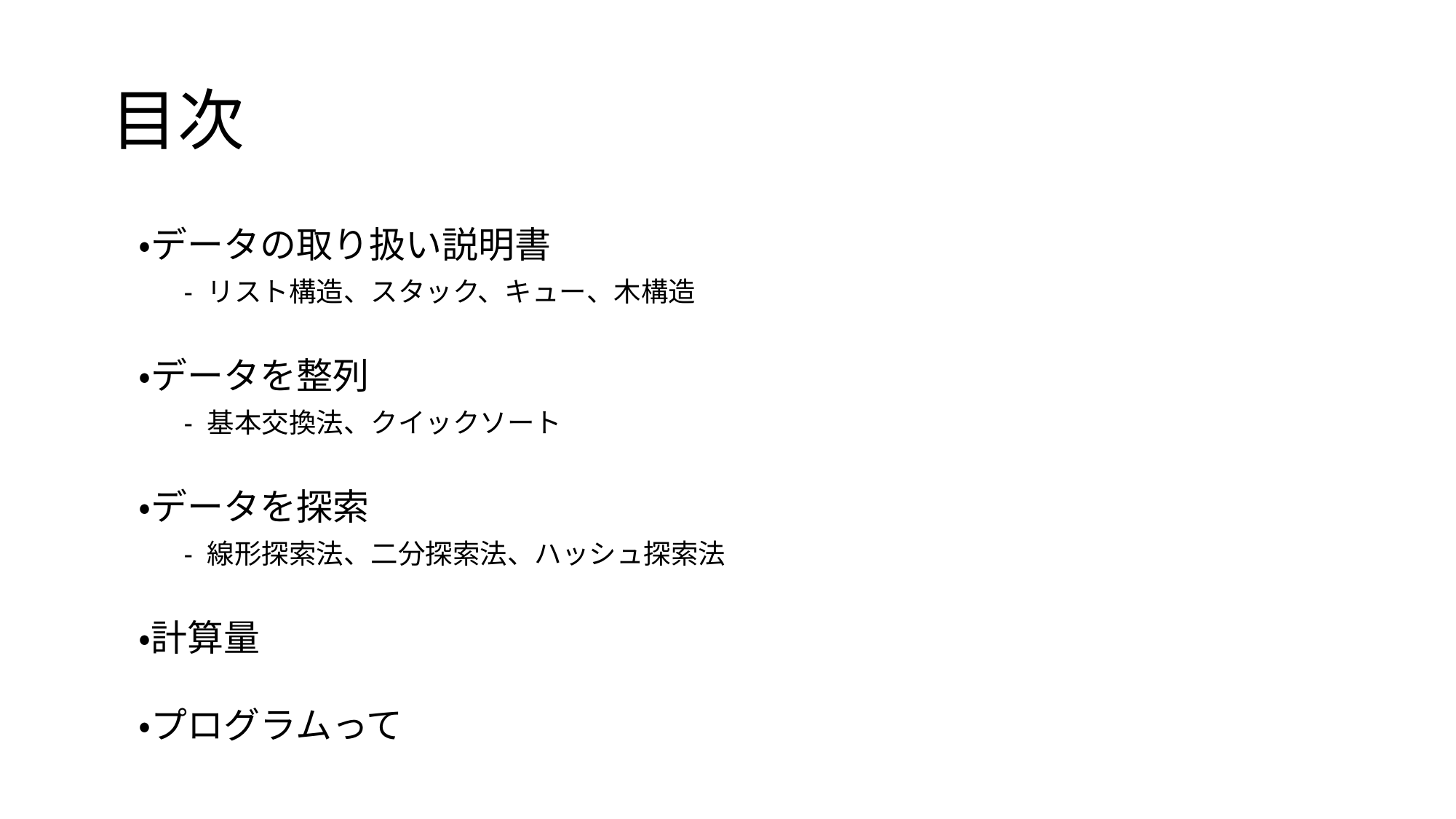

# 目次
・データの取り扱い説明書
　- リスト構造、スタック、キュー、木構造

・データを整列
　- 基本交換法、クイックソート

・データを探索
　- 線形探索法、二分探索法、ハッシュ探索法

・計算量

・プログラムって